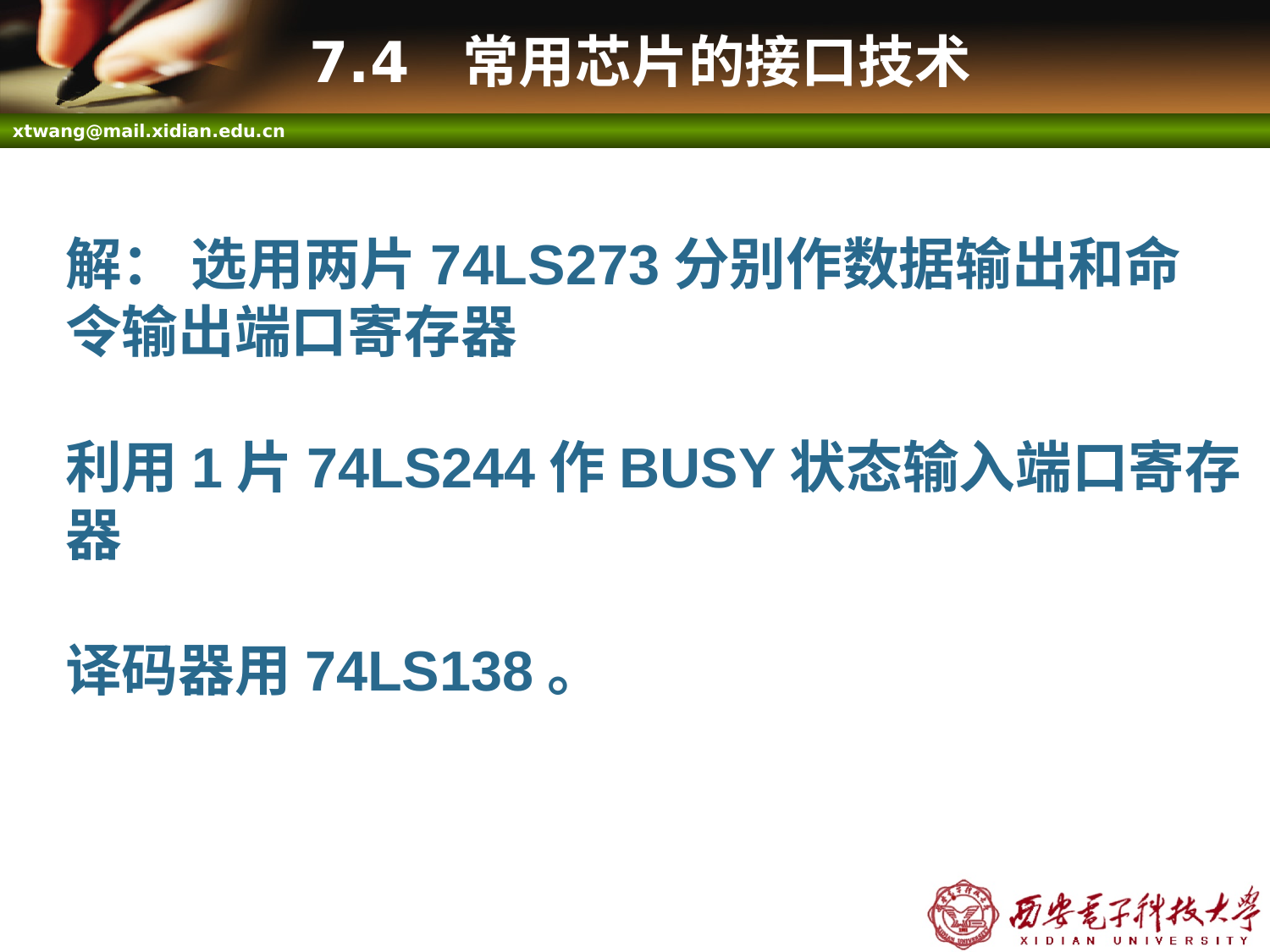

# 7.4  常用芯片的接口技术
解： 选用两片74LS273分别作数据输出和命
令输出端口寄存器

利用1片74LS244作BUSY状态输入端口寄存器

译码器用74LS138。